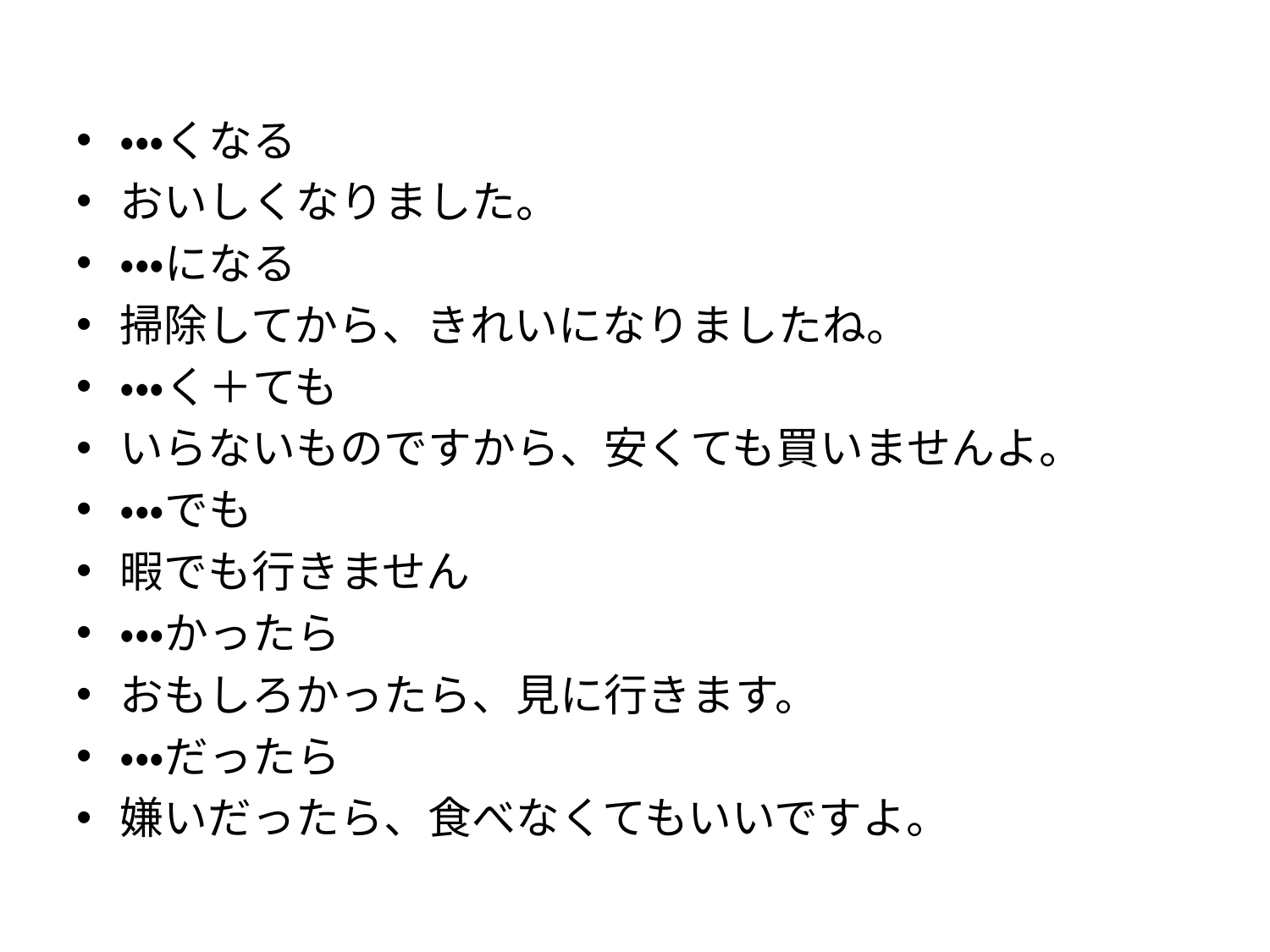

#
・・・くなる
おいしくなりました。
・・・になる
掃除してから、きれいになりましたね。
・・・く＋ても
いらないものですから、安くても買いませんよ。
・・・でも
暇でも行きません
・・・かったら
おもしろかったら、見に行きます。
・・・だったら
嫌いだったら、食べなくてもいいですよ。